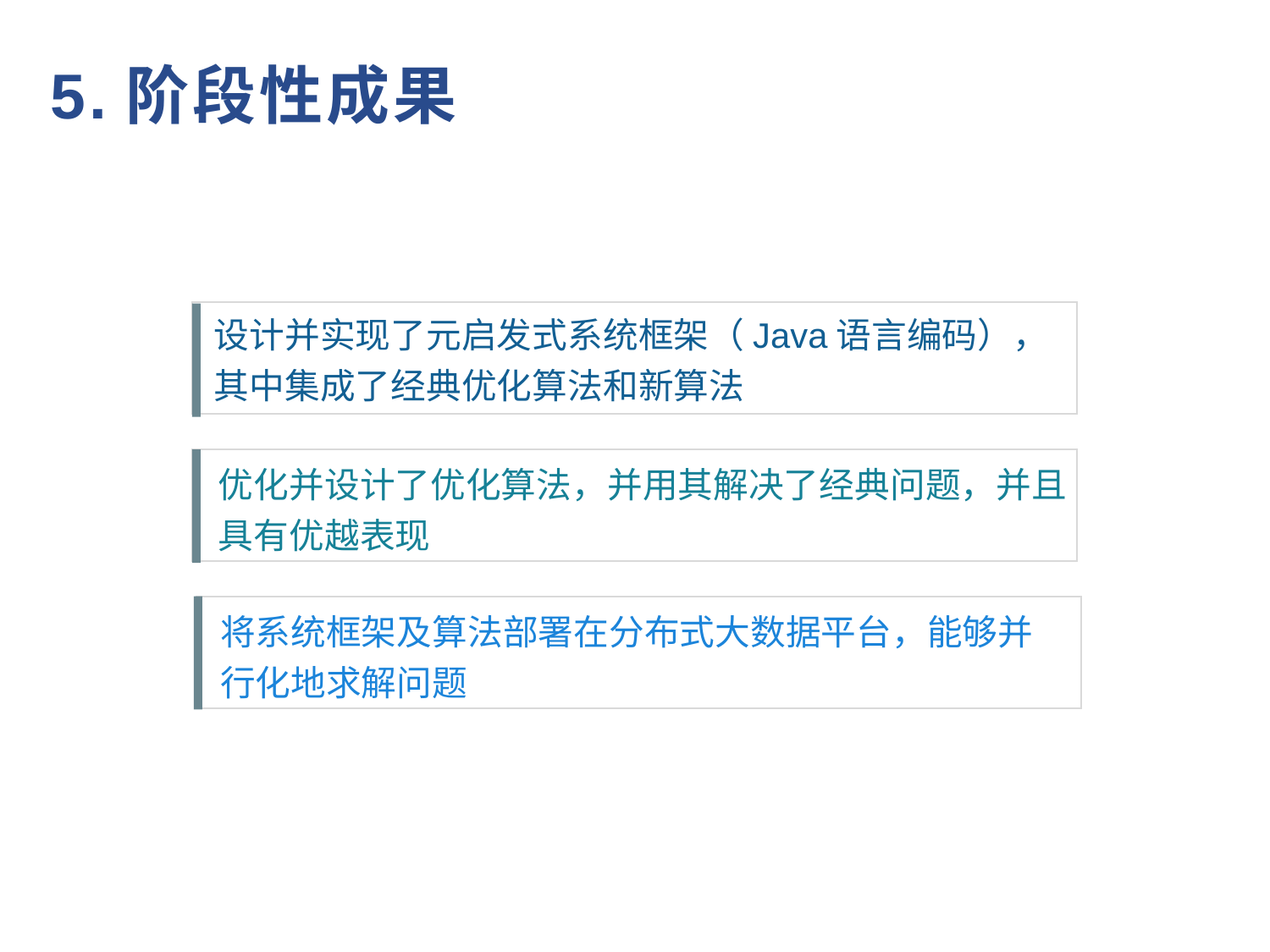

5.阶段性成果

设计并实现了元启发式系统框架（Java语言编码），其中集成了经典优化算法和新算法

优化并设计了优化算法，并用其解决了经典问题，并且具有优越表现

将系统框架及算法部署在分布式大数据平台，能够并行化地求解问题